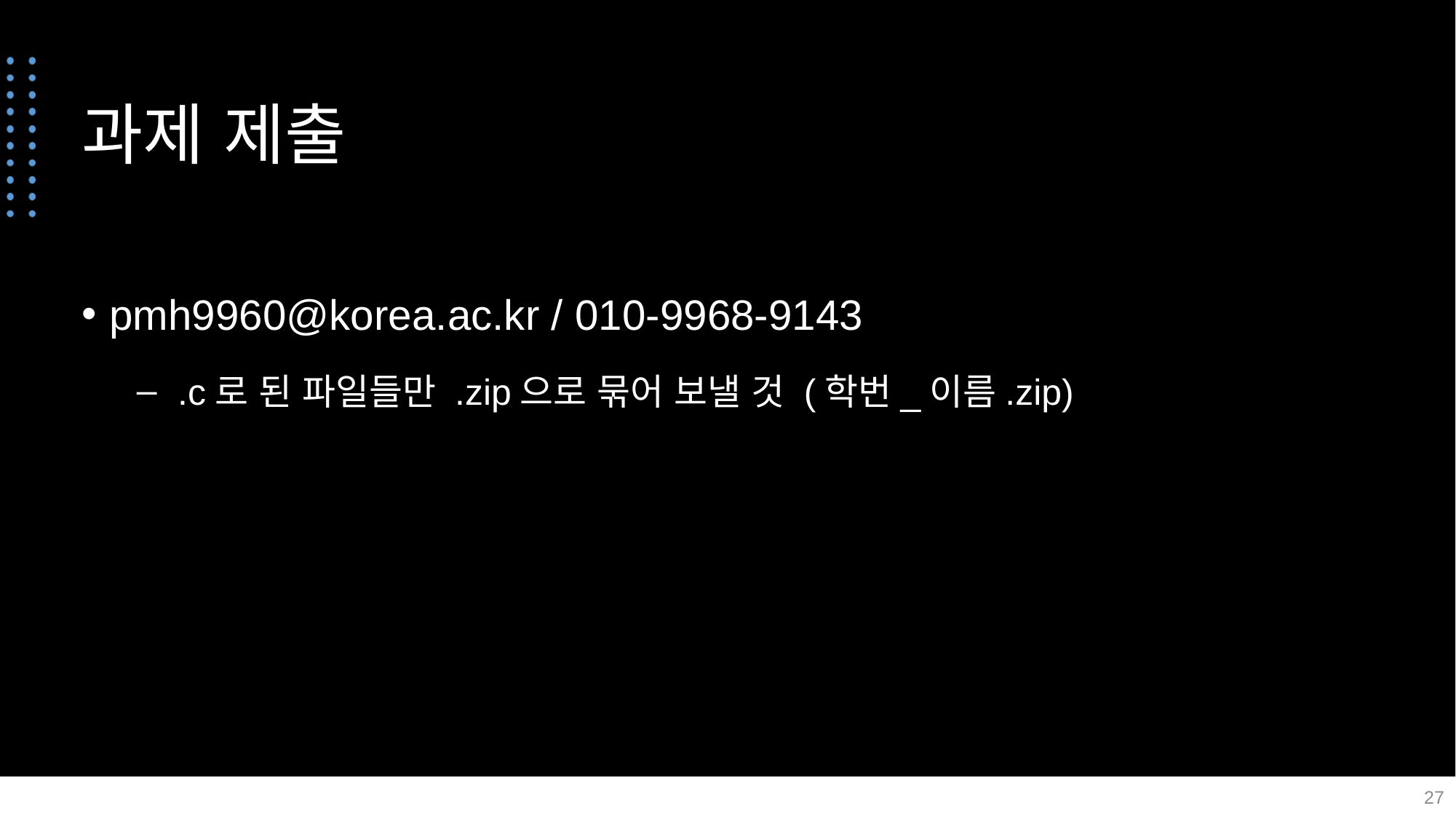

# 과제 제출
pmh9960@korea.ac.kr / 010-9968-9143
.c로 된 파일들만 .zip으로 묶어 보낼 것 (학번_이름.zip)

27